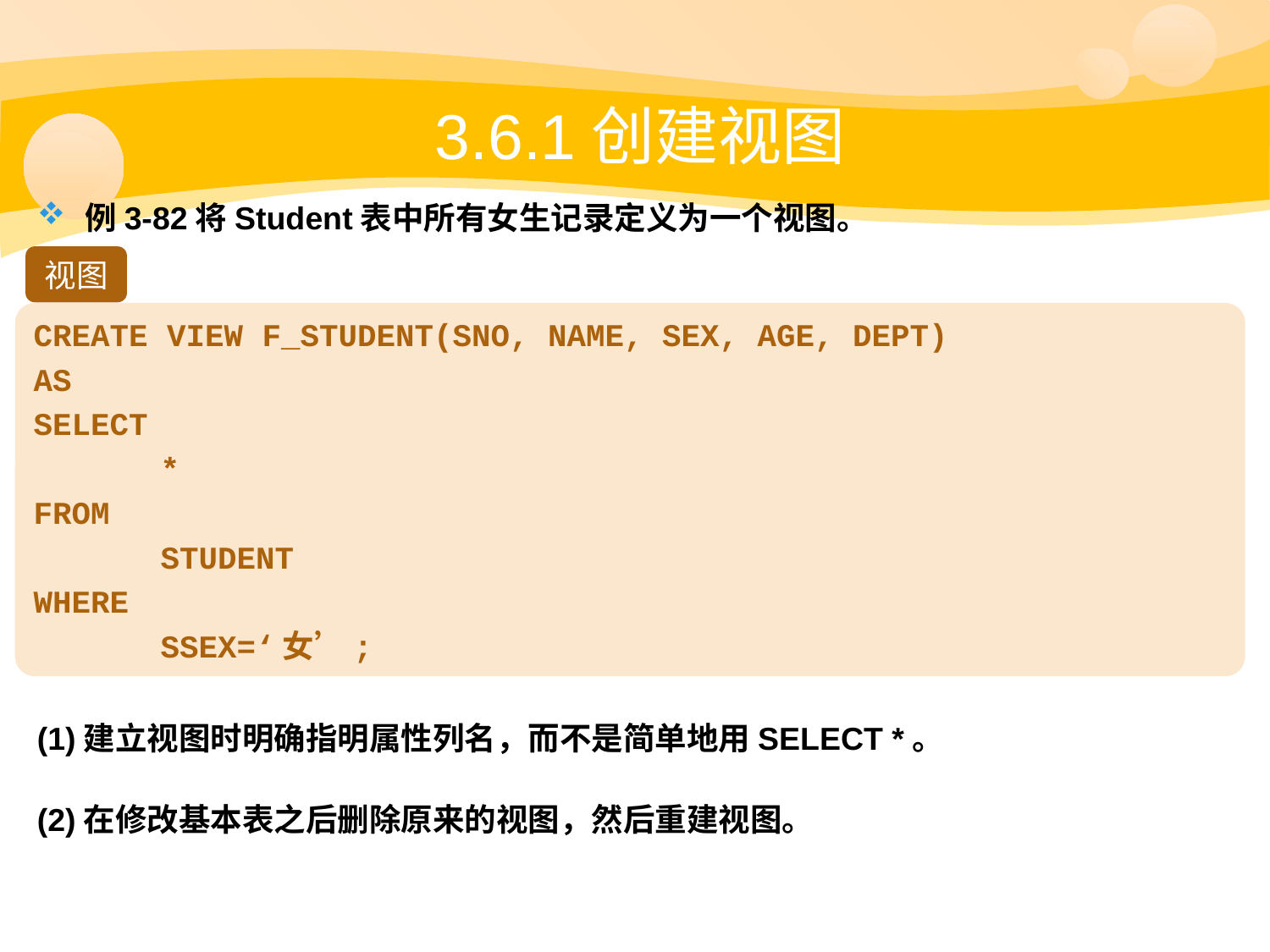

# 3.6.1创建视图
例3-82将Student表中所有女生记录定义为一个视图。

(1)建立视图时明确指明属性列名，而不是简单地用SELECT *。

(2)在修改基本表之后删除原来的视图，然后重建视图。
视图
CREATE VIEW F_STUDENT(SNO, NAME, SEX, AGE, DEPT)
AS
SELECT
	*
FROM
	STUDENT
WHERE
	SSEX=‘女’;